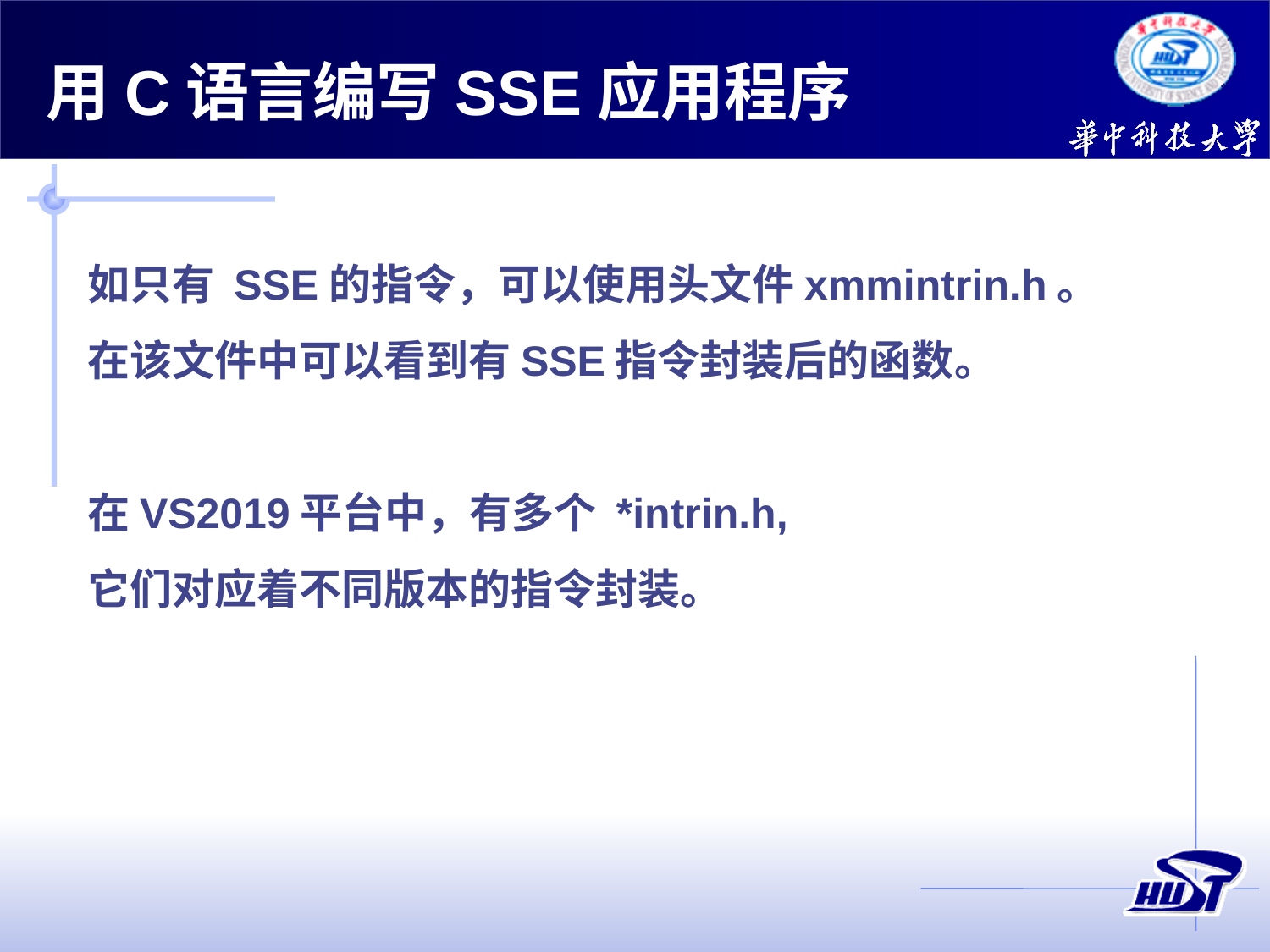

用C语言编写SSE应用程序
如只有 SSE的指令，可以使用头文件xmmintrin.h。
在该文件中可以看到有SSE指令封装后的函数。

在VS2019平台中，有多个 *intrin.h,
它们对应着不同版本的指令封装。